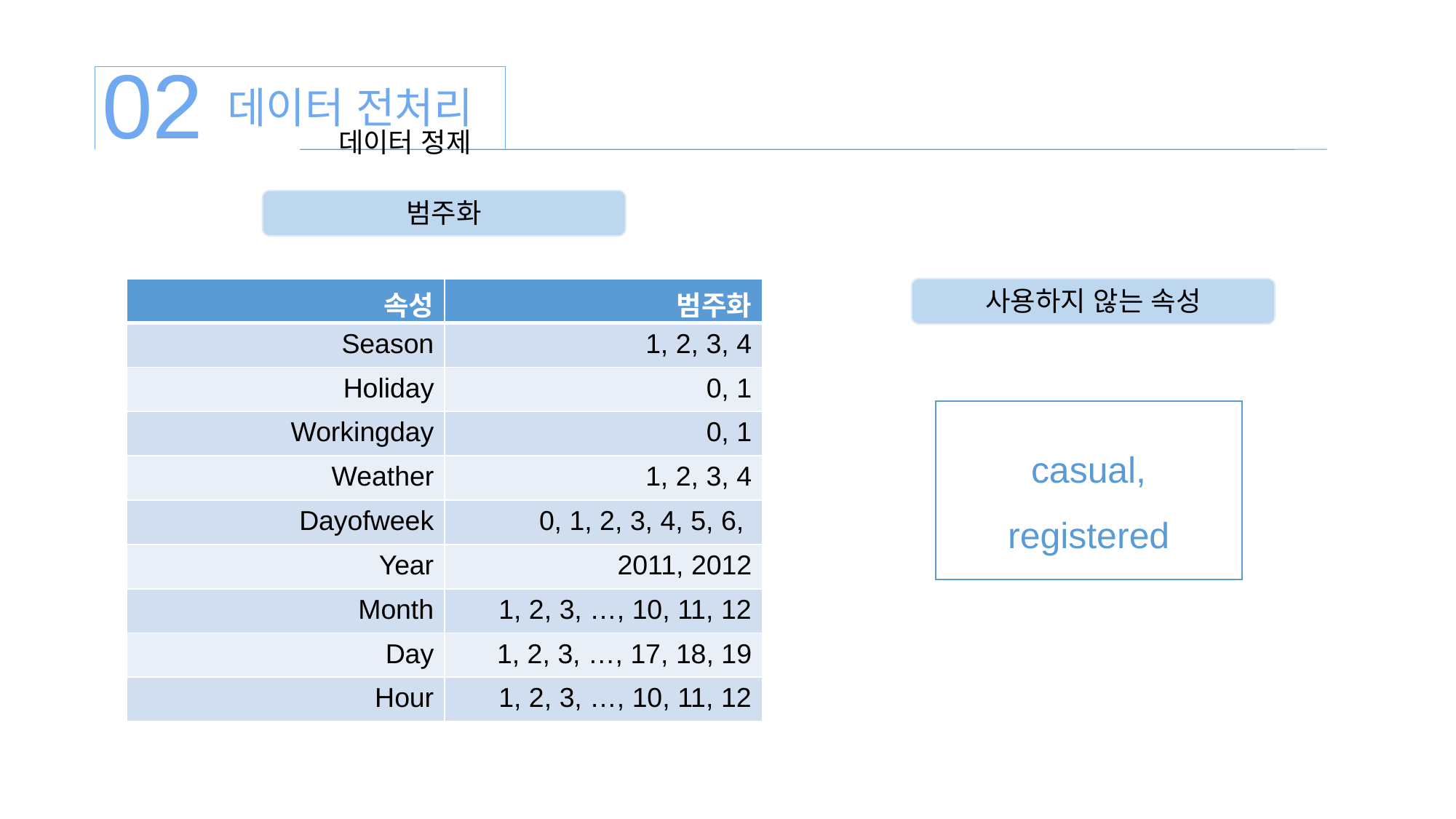

02
데이터 전처리
데이터 정제

범주화

사용하지 않는 속성
| 속성 | 범주화 |
| --- | --- |
| Season | 1, 2, 3, 4 |
| Holiday | 0, 1 |
| Workingday | 0, 1 |
| Weather | 1, 2, 3, 4 |
| Dayofweek | 0, 1, 2, 3, 4, 5, 6, |
| Year | 2011, 2012 |
| Month | 1, 2, 3, …, 10, 11, 12 |
| Day | 1, 2, 3, …, 17, 18, 19 |
| Hour | 1, 2, 3, …, 10, 11, 12 |
casual, registered